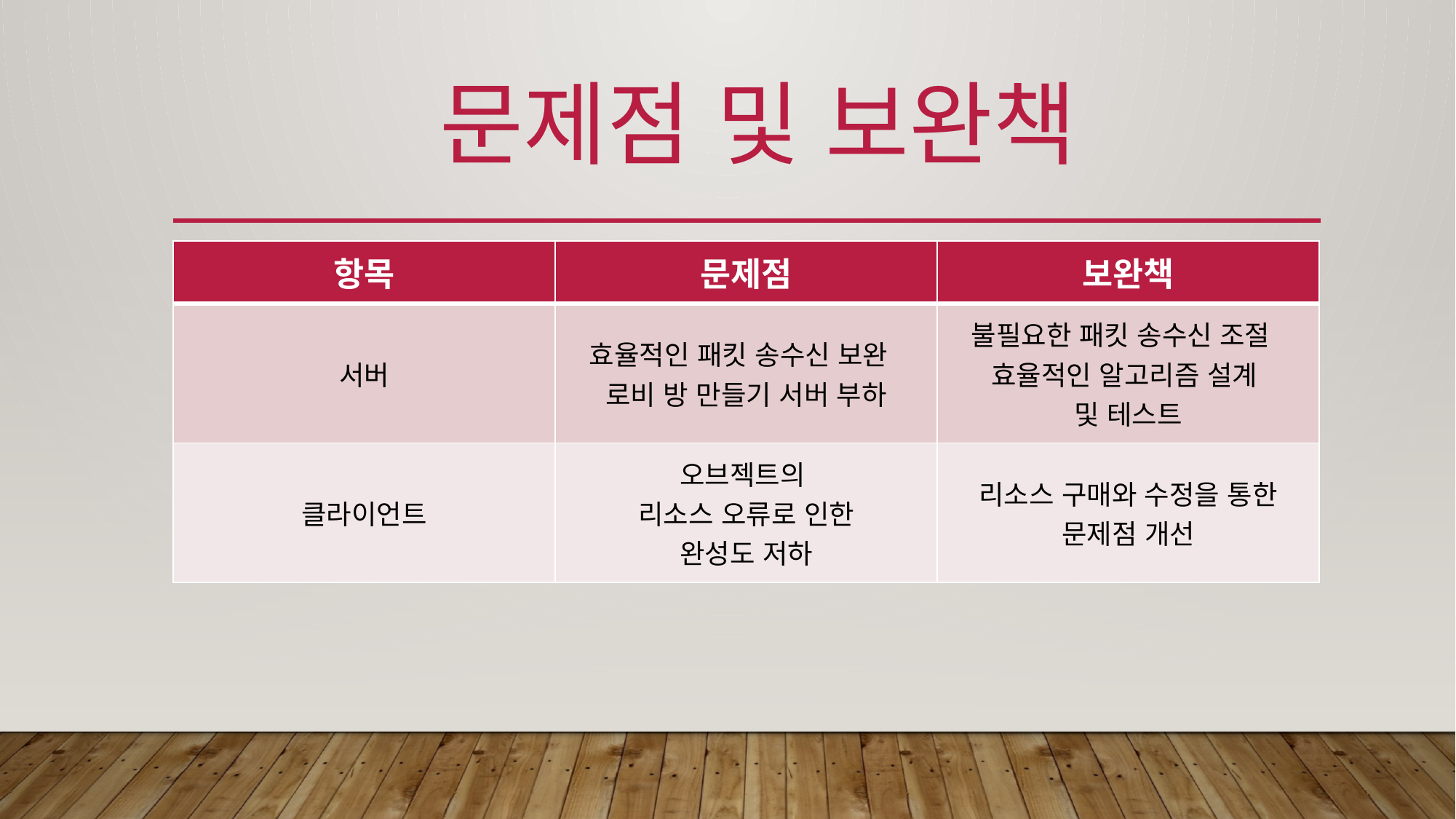

# 문제점 및 보완책
| 항목 | 문제점 | 보완책 |
| --- | --- | --- |
| 서버 | 효율적인 패킷 송수신 보완 로비 방 만들기 서버 부하 | 불필요한 패킷 송수신 조절 효율적인 알고리즘 설계 및 테스트 |
| 클라이언트 | 오브젝트의 리소스 오류로 인한 완성도 저하 | 리소스 구매와 수정을 통한 문제점 개선 |